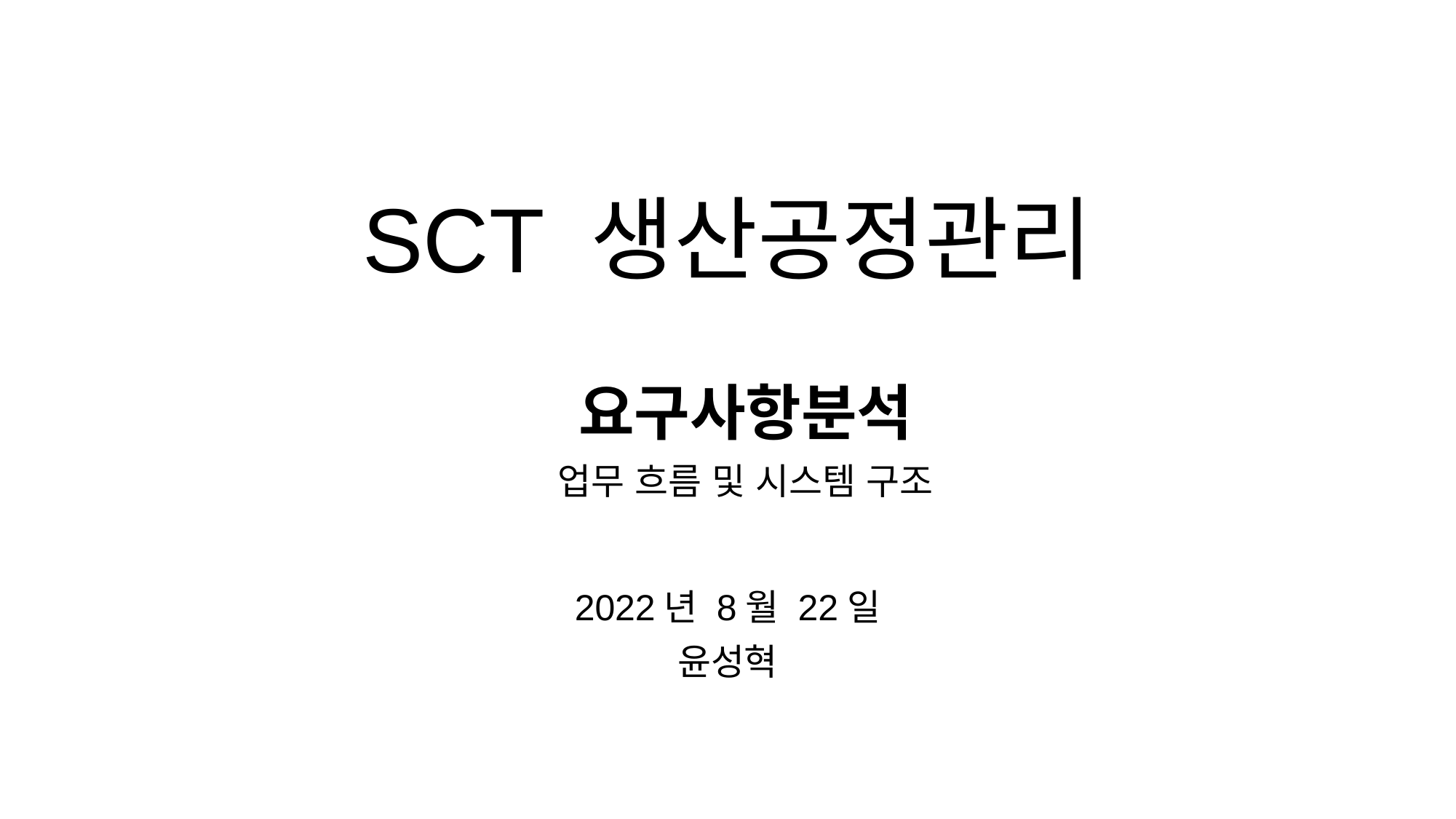

# SCT 생산공정관리
요구사항분석
업무 흐름 및 시스템 구조
2022년 8월 22일
윤성혁